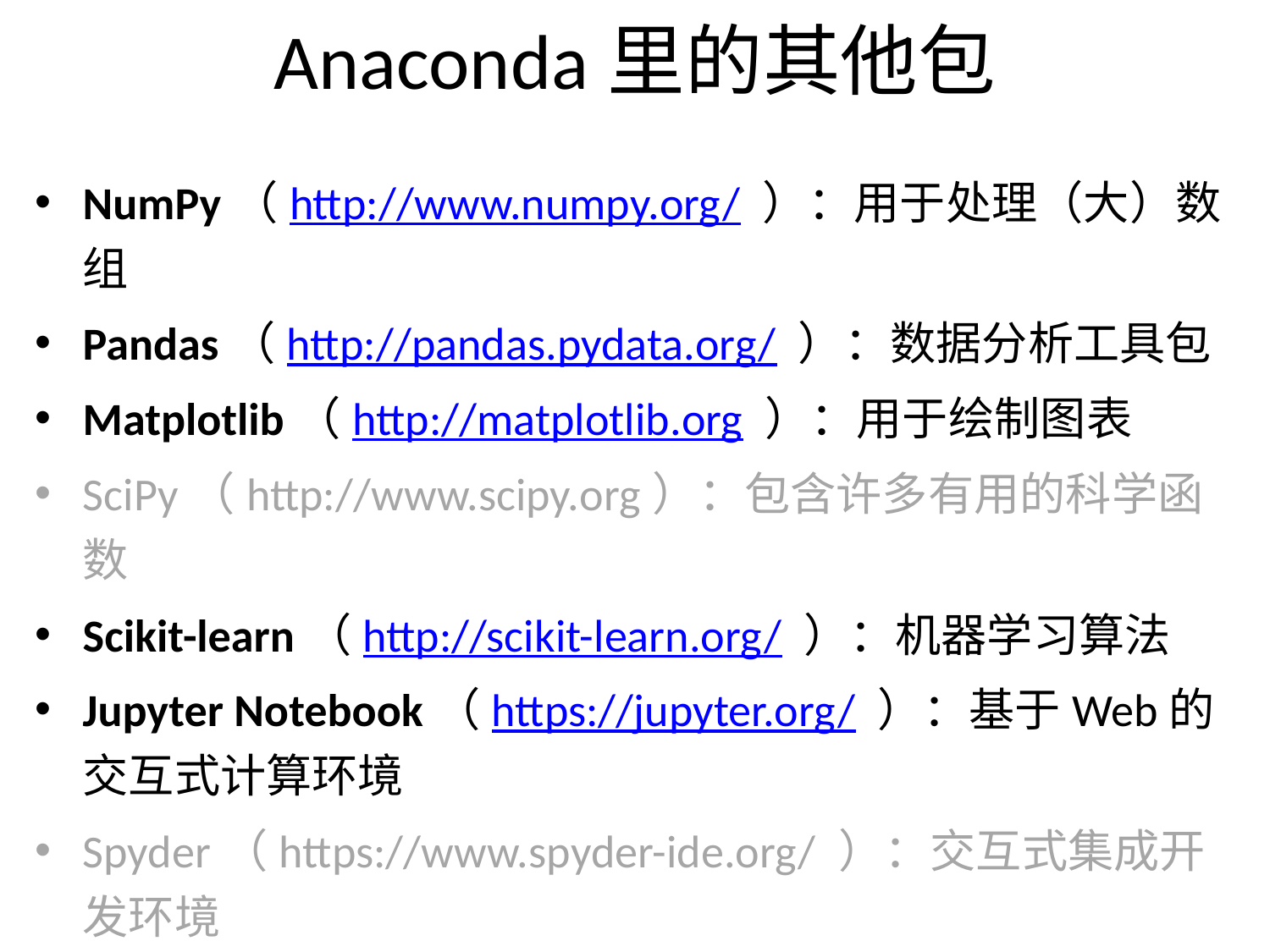

# Anaconda里的其他包
NumPy（http://www.numpy.org/ ）：用于处理（大）数组
Pandas（http://pandas.pydata.org/ ）：数据分析工具包
Matplotlib（http://matplotlib.org ）：用于绘制图表
SciPy（http://www.scipy.org）：包含许多有用的科学函数
Scikit-learn（http://scikit-learn.org/ ）：机器学习算法
Jupyter Notebook（https://jupyter.org/ ）：基于Web的交互式计算环境
Spyder（https://www.spyder-ide.org/ ）：交互式集成开发环境